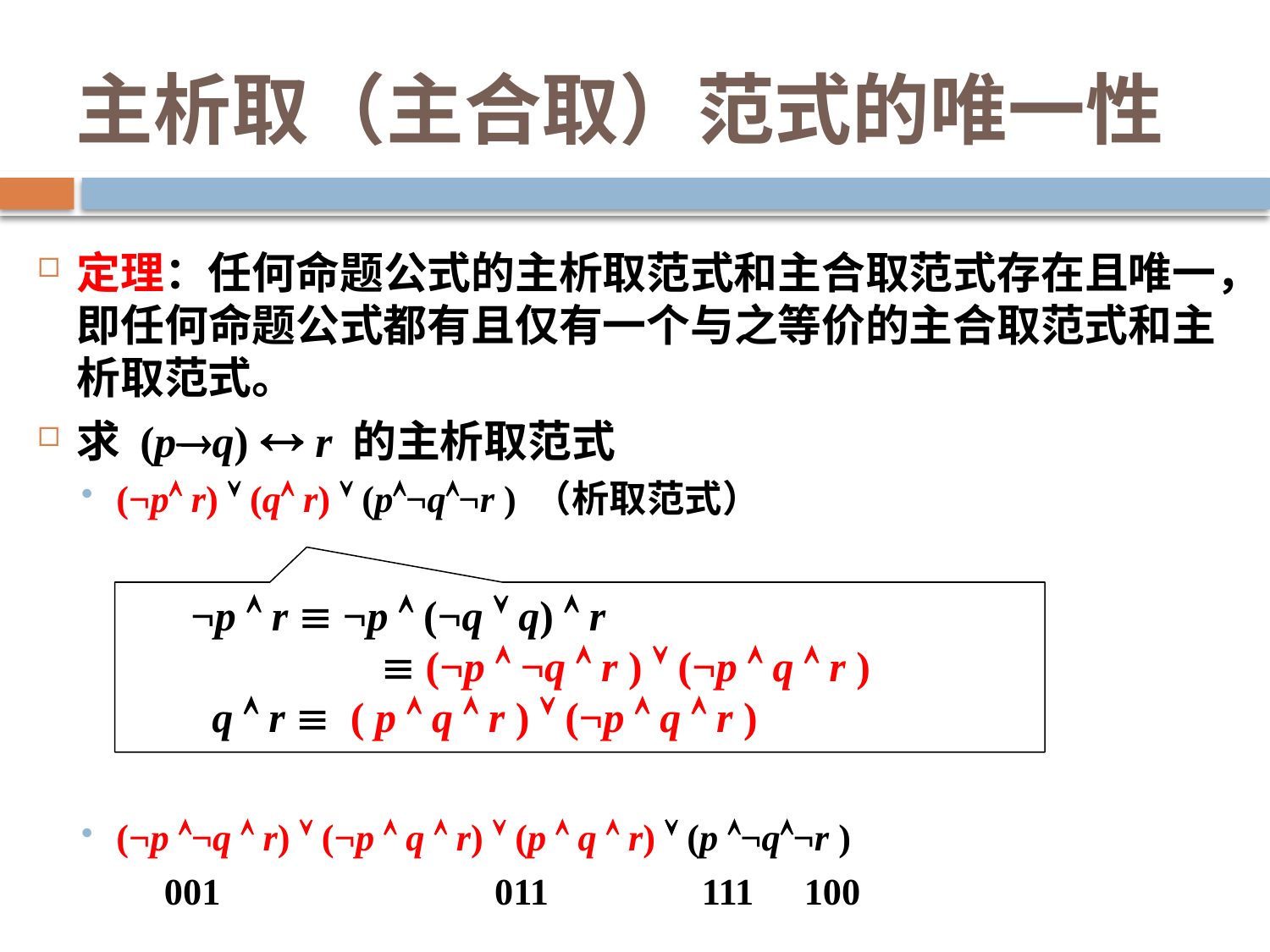

# 主析取（主合取）范式的唯一性
定理：任何命题公式的主析取范式和主合取范式存在且唯一，即任何命题公式都有且仅有一个与之等价的主合取范式和主析取范式。
求 (p→q) ↔ r 的主析取范式
(¬p∧ r) ∨ (q∧ r) ∨ (p∧¬q∧¬r ) （析取范式）

(¬p ∧¬q ∧ r) ∨ (¬p ∧ q ∧ r) ∨ (p ∧ q ∧ r) ∨ (p ∧¬q∧¬r )
	     001    	                011	              111		 100

¬p ∧ r ≡ ¬p ∧ (¬q ∨ q) ∧ r
 	      ≡ (¬p ∧ ¬q ∧ r ) ∨ (¬p ∧ q ∧ r )
  q ∧ r ≡  ( p ∧ q ∧ r ) ∨ (¬p ∧ q ∧ r )